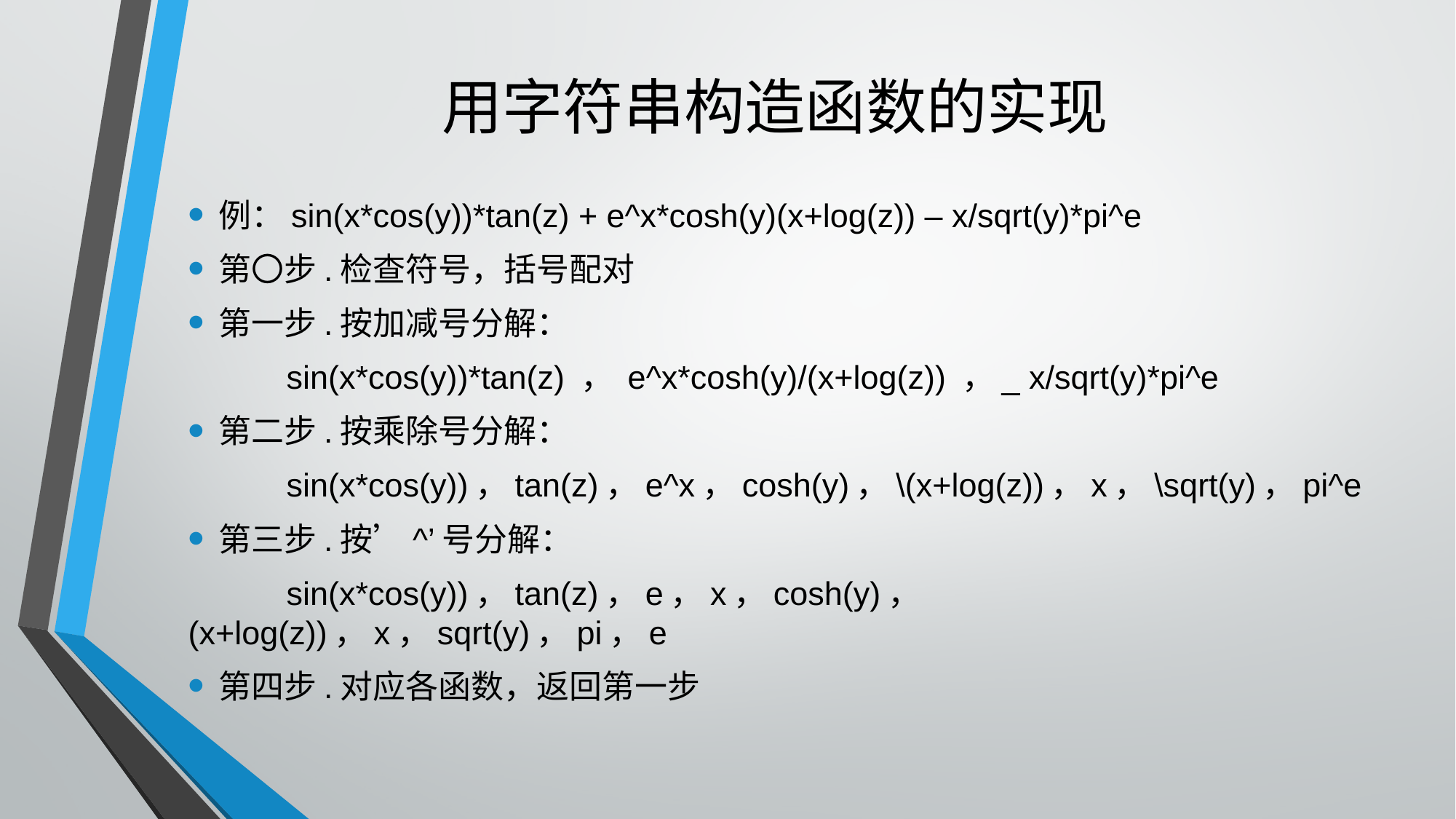

# 用字符串构造函数的实现
例：sin(x*cos(y))*tan(z) + e^x*cosh(y)(x+log(z)) – x/sqrt(y)*pi^e
第〇步.检查符号，括号配对
第一步.按加减号分解：
	sin(x*cos(y))*tan(z) ， e^x*cosh(y)/(x+log(z)) ，_ x/sqrt(y)*pi^e
第二步.按乘除号分解：
	sin(x*cos(y))，tan(z)，e^x，cosh(y)，\(x+log(z))，x，\sqrt(y)，pi^e
第三步.按’^’号分解：
	sin(x*cos(y))，tan(z)，e，x，cosh(y)，(x+log(z))，x，sqrt(y)，pi，e
第四步.对应各函数，返回第一步